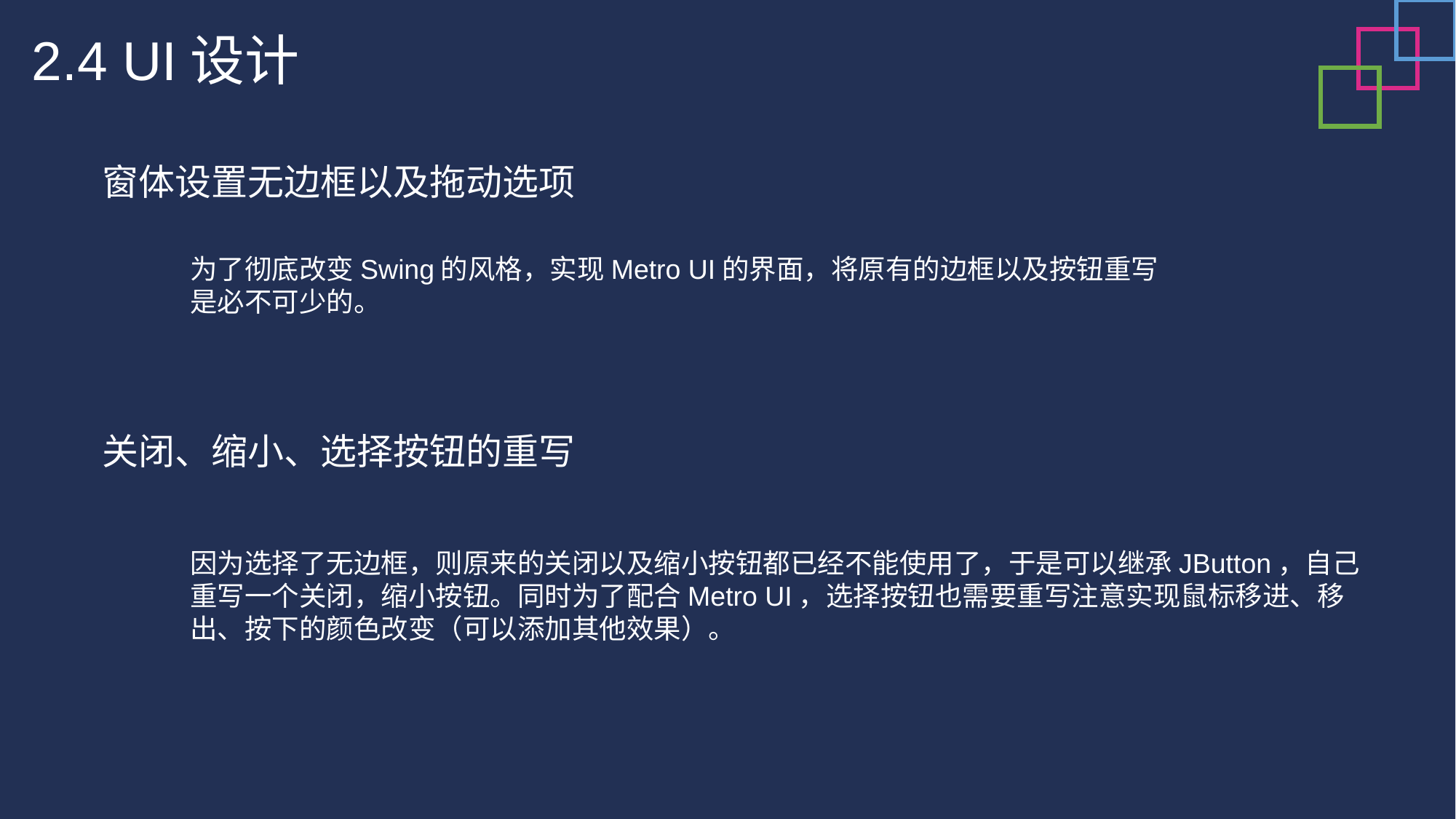

2.4 UI设计

窗体设置无边框以及拖动选项
为了彻底改变Swing的风格，实现Metro UI的界面，将原有的边框以及按钮重写是必不可少的。

关闭、缩小、选择按钮的重写

因为选择了无边框，则原来的关闭以及缩小按钮都已经不能使用了，于是可以继承JButton，自己重写一个关闭，缩小按钮。同时为了配合Metro UI，选择按钮也需要重写注意实现鼠标移进、移出、按下的颜色改变（可以添加其他效果）。